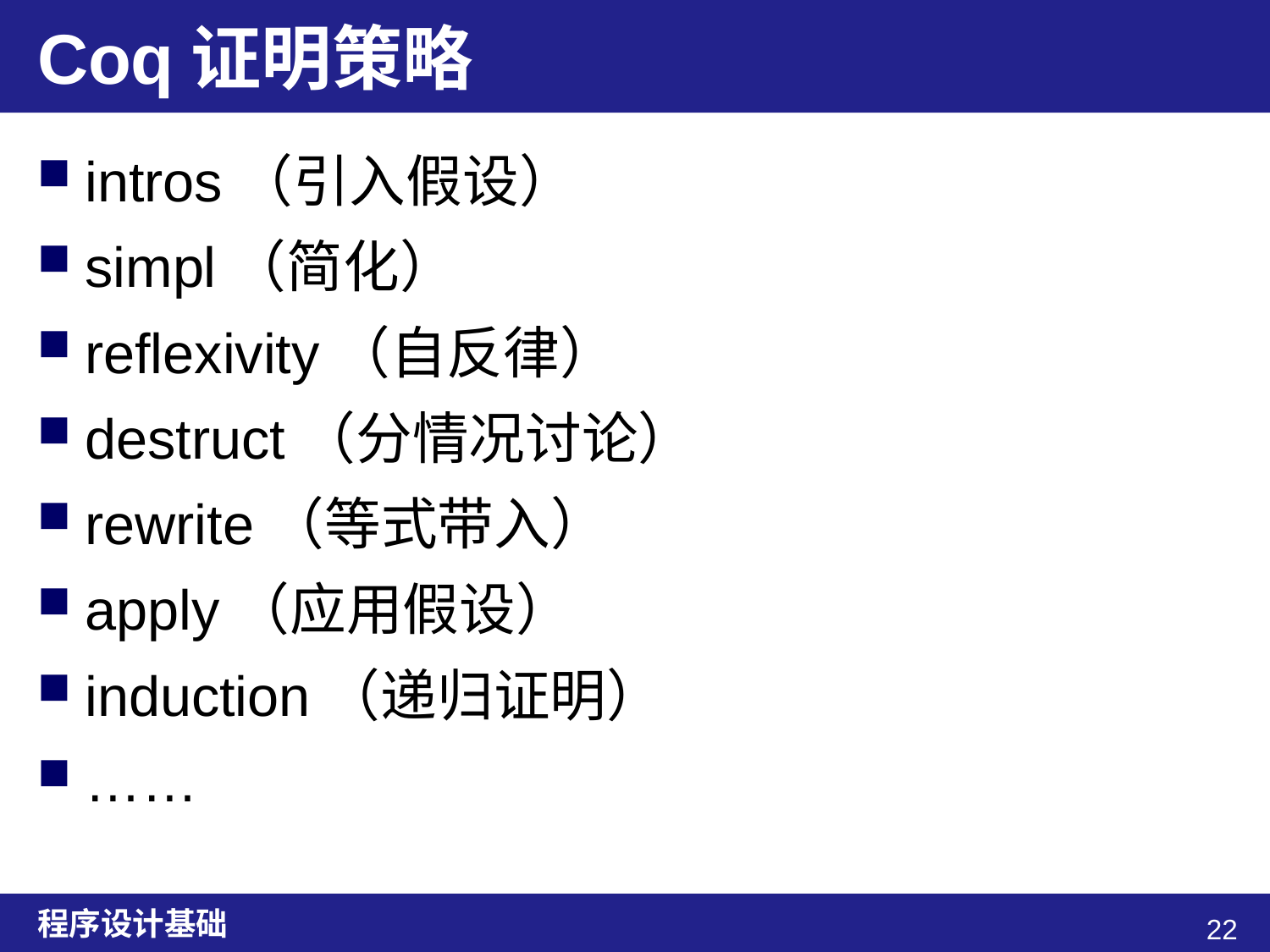

# Coq证明策略
intros（引入假设）
simpl（简化）
reflexivity（自反律）
destruct（分情况讨论）
rewrite（等式带入）
apply（应用假设）
induction（递归证明）
……